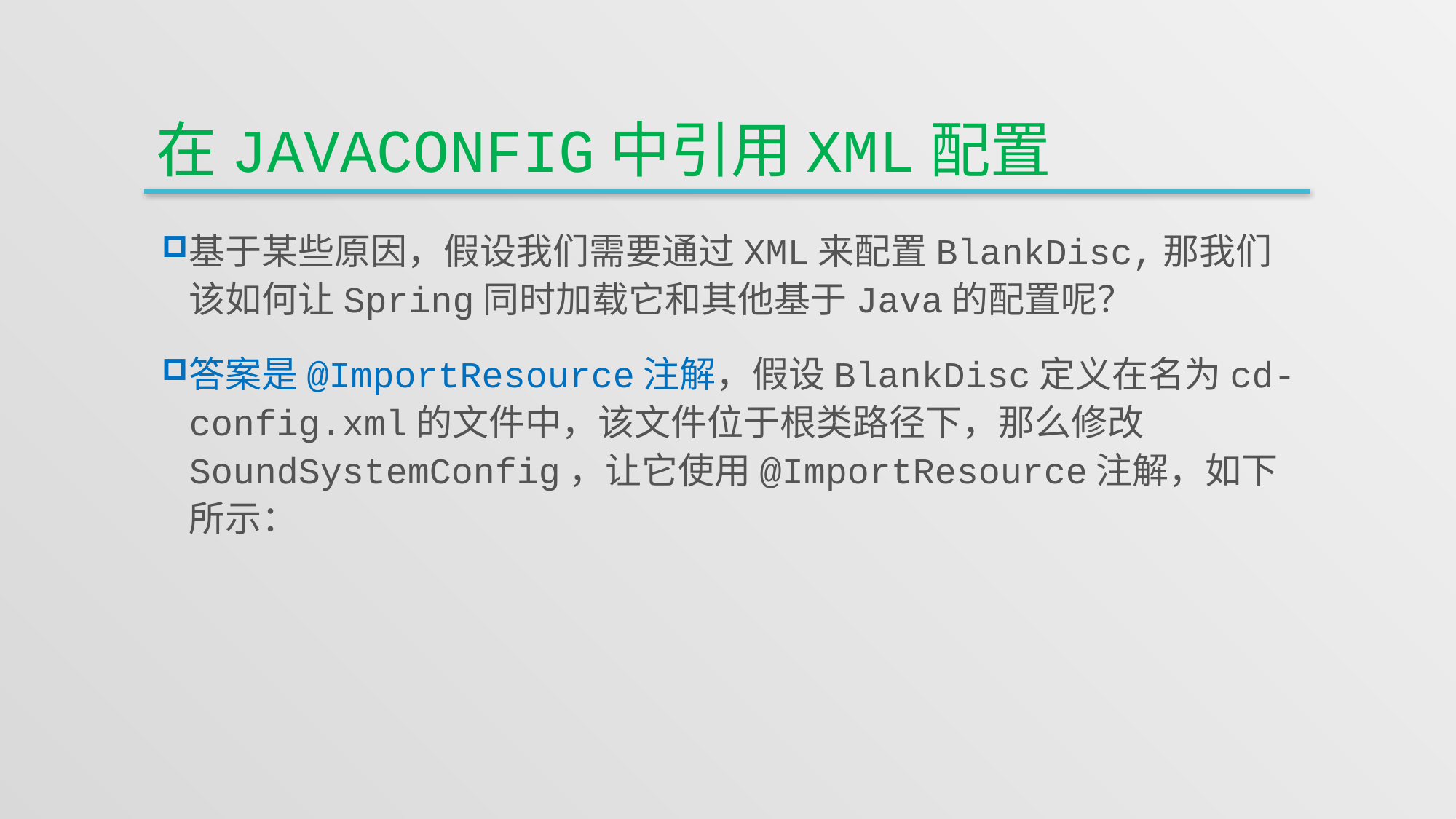

# 在JavaConfig中引用XML配置
基于某些原因，假设我们需要通过XML来配置BlankDisc,那我们该如何让Spring同时加载它和其他基于Java的配置呢？
答案是@ImportResource注解，假设BlankDisc定义在名为cd-config.xml的文件中，该文件位于根类路径下，那么修改SoundSystemConfig，让它使用@ImportResource注解，如下所示：